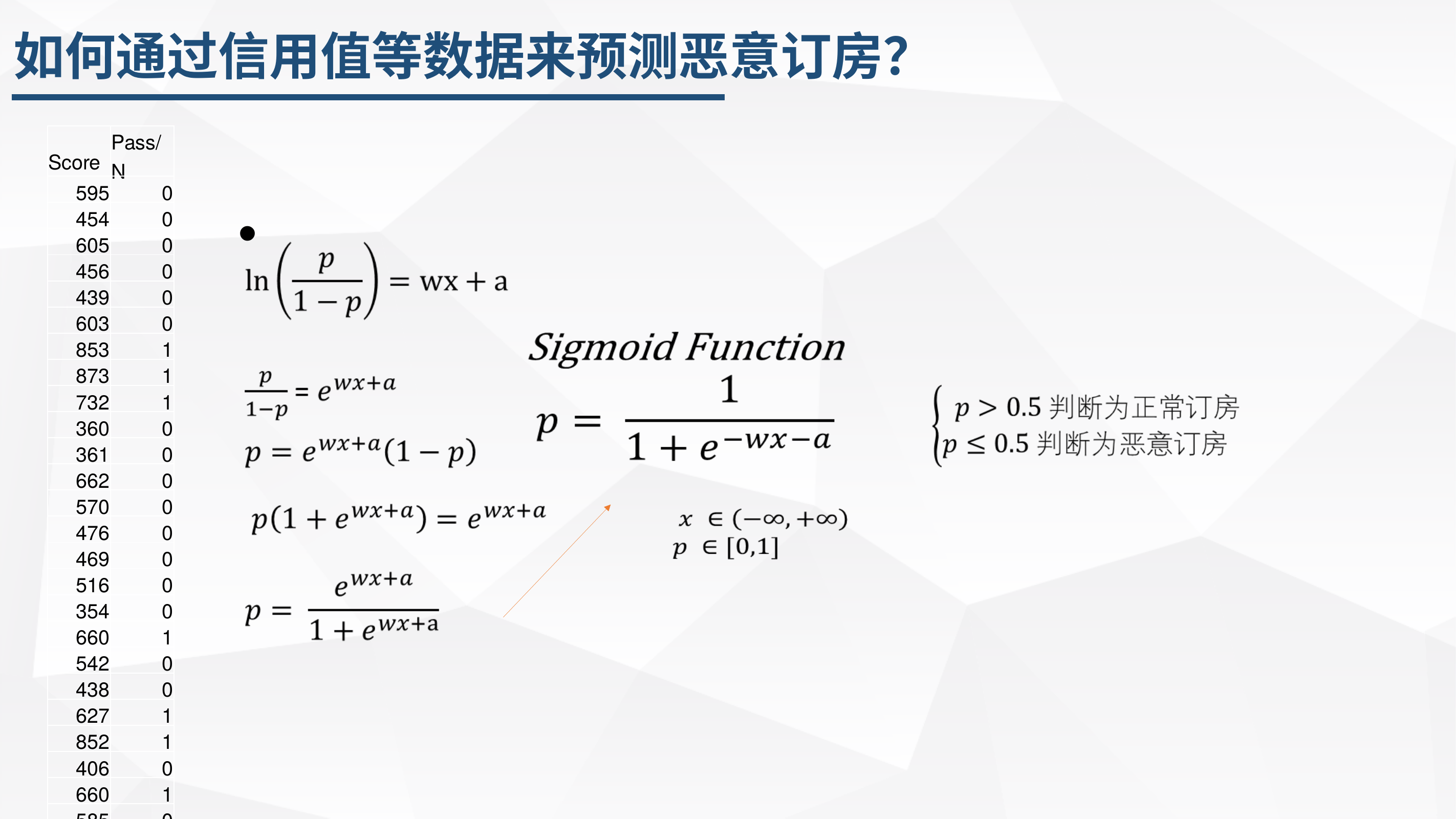

# 如何通过信用值等数据来预测恶意订房？
| Score | Pass/N |
| --- | --- |
| 595 | 0 |
| 454 | 0 |
| 605 | 0 |
| 456 | 0 |
| 439 | 0 |
| 603 | 0 |
| 853 | 1 |
| 873 | 1 |
| 732 | 1 |
| 360 | 0 |
| 361 | 0 |
| 662 | 0 |
| 570 | 0 |
| 476 | 0 |
| 469 | 0 |
| 516 | 0 |
| 354 | 0 |
| 660 | 1 |
| 542 | 0 |
| 438 | 0 |
| 627 | 1 |
| 852 | 1 |
| 406 | 0 |
| 660 | 1 |
| 585 | 0 |